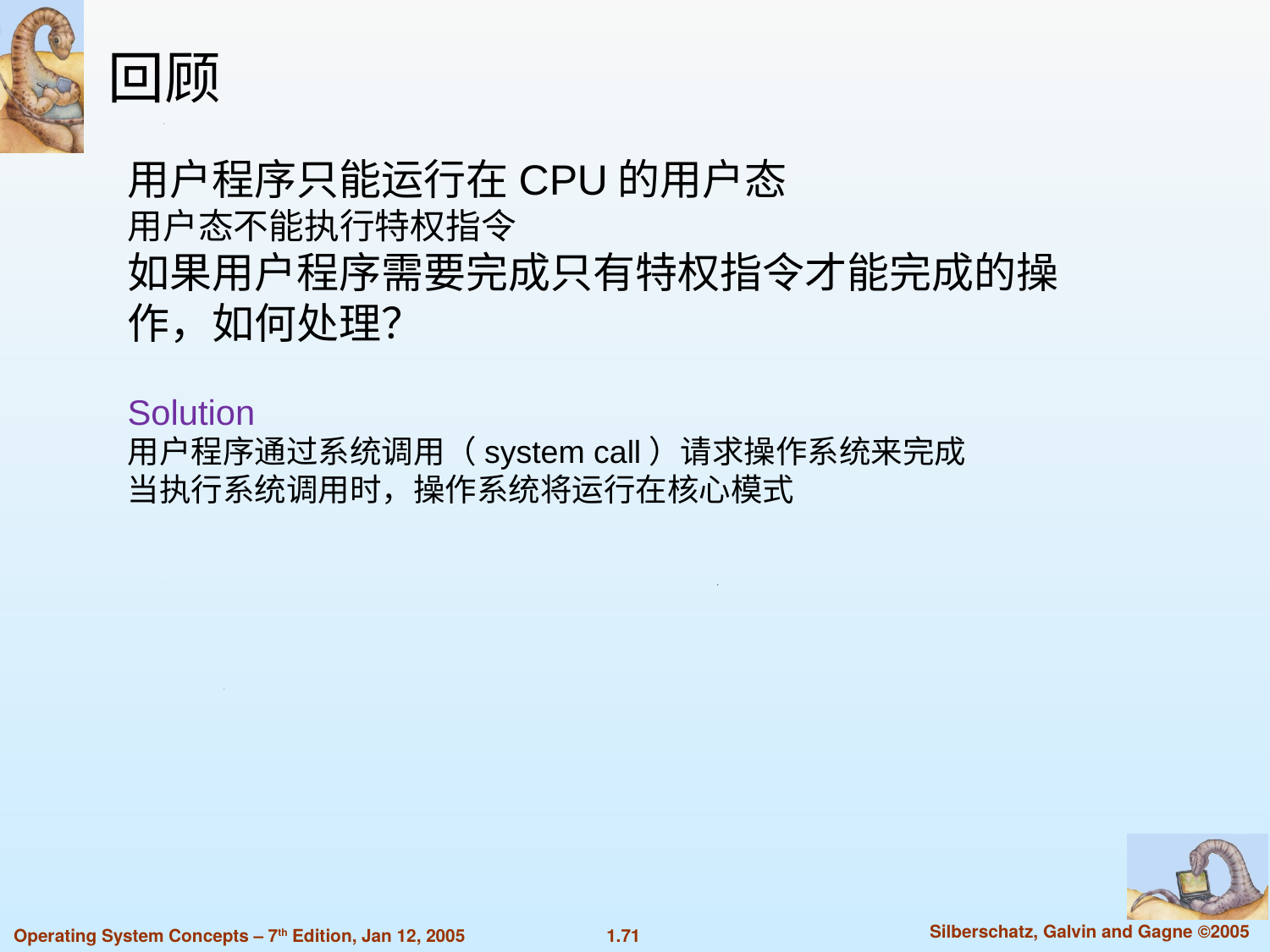

回顾
用户程序只能运行在CPU的用户态
用户态不能执行特权指令
如果用户程序需要完成只有特权指令才能完成的操作，如何处理？

Solution
用户程序通过系统调用（system call）请求操作系统来完成
当执行系统调用时，操作系统将运行在核心模式